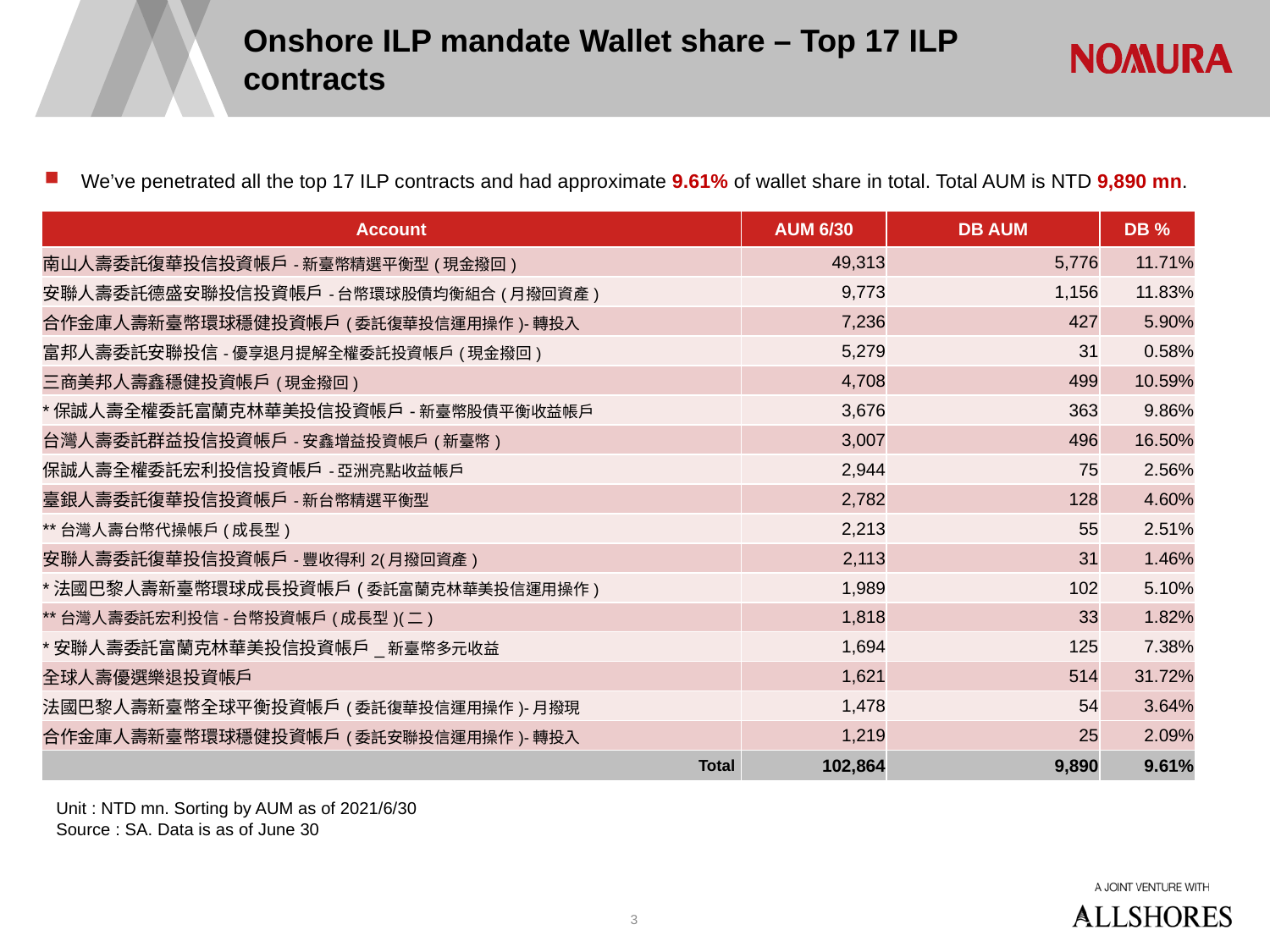

# Onshore ILP mandate Wallet share – Top 17 ILP contracts
We’ve penetrated all the top 17 ILP contracts and had approximate 9.61% of wallet share in total. Total AUM is NTD 9,890 mn.
| Account | AUM 6/30 | DB AUM | DB % |
| --- | --- | --- | --- |
| 南山人壽委託復華投信投資帳戶-新臺幣精選平衡型(現金撥回) | 49,313 | 5,776 | 11.71% |
| 安聯人壽委託德盛安聯投信投資帳戶-台幣環球股債均衡組合(月撥回資產) | 9,773 | 1,156 | 11.83% |
| 合作金庫人壽新臺幣環球穩健投資帳戶(委託復華投信運用操作)-轉投入 | 7,236 | 427 | 5.90% |
| 富邦人壽委託安聯投信-優享退月提解全權委託投資帳戶(現金撥回) | 5,279 | 31 | 0.58% |
| 三商美邦人壽鑫穩健投資帳戶(現金撥回) | 4,708 | 499 | 10.59% |
| \*保誠人壽全權委託富蘭克林華美投信投資帳戶-新臺幣股債平衡收益帳戶 | 3,676 | 363 | 9.86% |
| 台灣人壽委託群益投信投資帳戶-安鑫增益投資帳戶(新臺幣) | 3,007 | 496 | 16.50% |
| 保誠人壽全權委託宏利投信投資帳戶-亞洲亮點收益帳戶 | 2,944 | 75 | 2.56% |
| 臺銀人壽委託復華投信投資帳戶-新台幣精選平衡型 | 2,782 | 128 | 4.60% |
| \*\*台灣人壽台幣代操帳戶(成長型) | 2,213 | 55 | 2.51% |
| 安聯人壽委託復華投信投資帳戶-豐收得利2(月撥回資產) | 2,113 | 31 | 1.46% |
| \*法國巴黎人壽新臺幣環球成長投資帳戶(委託富蘭克林華美投信運用操作) | 1,989 | 102 | 5.10% |
| \*\*台灣人壽委託宏利投信-台幣投資帳戶(成長型)(二) | 1,818 | 33 | 1.82% |
| \*安聯人壽委託富蘭克林華美投信投資帳戶\_新臺幣多元收益 | 1,694 | 125 | 7.38% |
| 全球人壽優選樂退投資帳戶 | 1,621 | 514 | 31.72% |
| 法國巴黎人壽新臺幣全球平衡投資帳戶(委託復華投信運用操作)-月撥現 | 1,478 | 54 | 3.64% |
| 合作金庫人壽新臺幣環球穩健投資帳戶(委託安聯投信運用操作)-轉投入 | 1,219 | 25 | 2.09% |
| Total | 102,864 | 9,890 | 9.61% |
Unit : NTD mn. Sorting by AUM as of 2021/6/30
Source : SA. Data is as of June 30
3